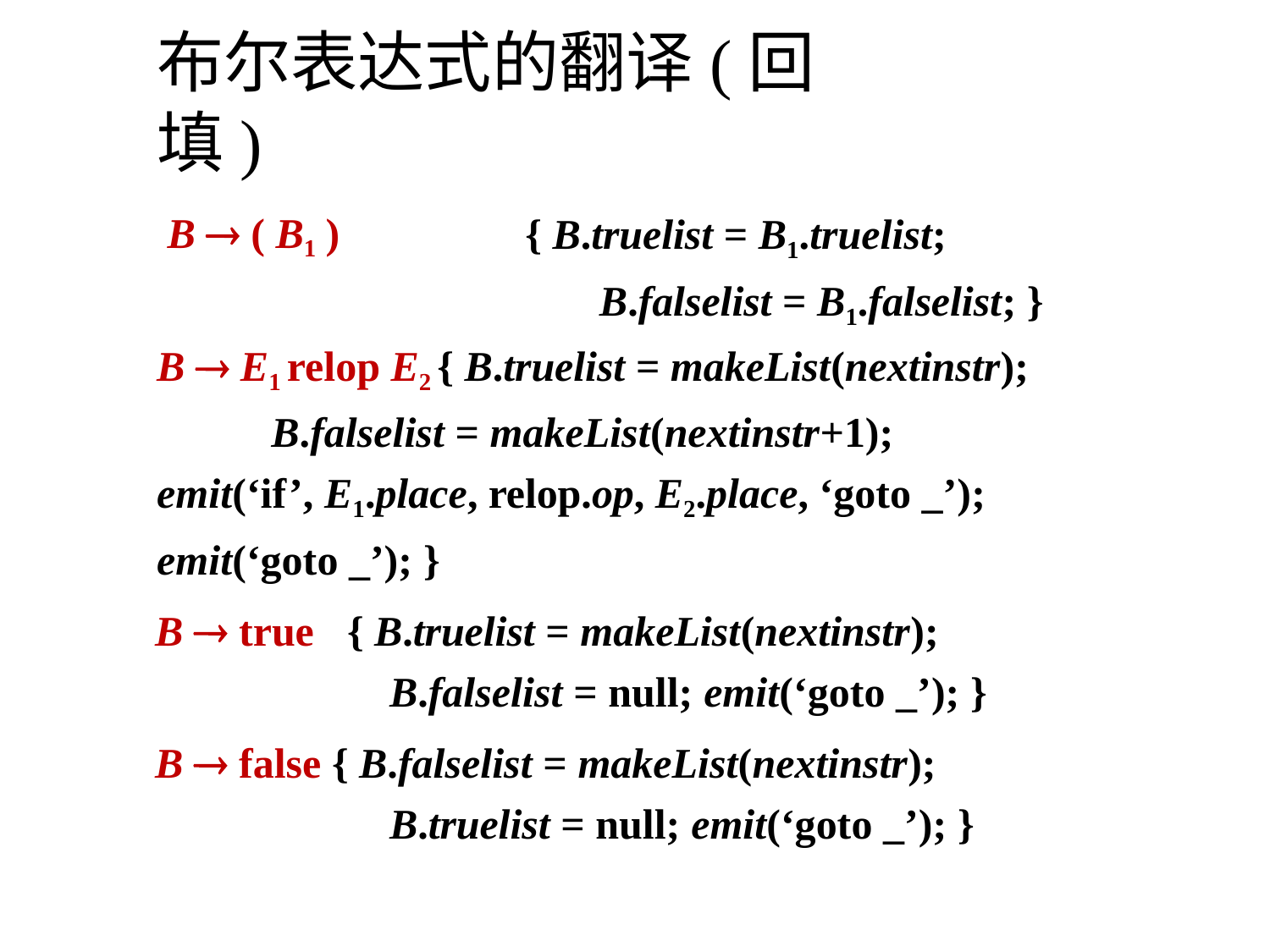

# 布尔表达式的翻译(回填)
{ B.truelist = B1.truelist;  B.falselist = B1.falselist; }
B → ( B1 )
B → E1 relop E2 { B.truelist = makeList(nextinstr);  B.falselist = makeList(nextinstr+1);
emit(‘if’, E1.place, relop.op, E2.place, ‘goto _’);
emit(‘goto _’); }
B → true	{ B.truelist = makeList(nextinstr);
B.falselist = null; emit(‘goto _’); }
B → false { B.falselist = makeList(nextinstr);
B.truelist = null; emit(‘goto _’); }
35